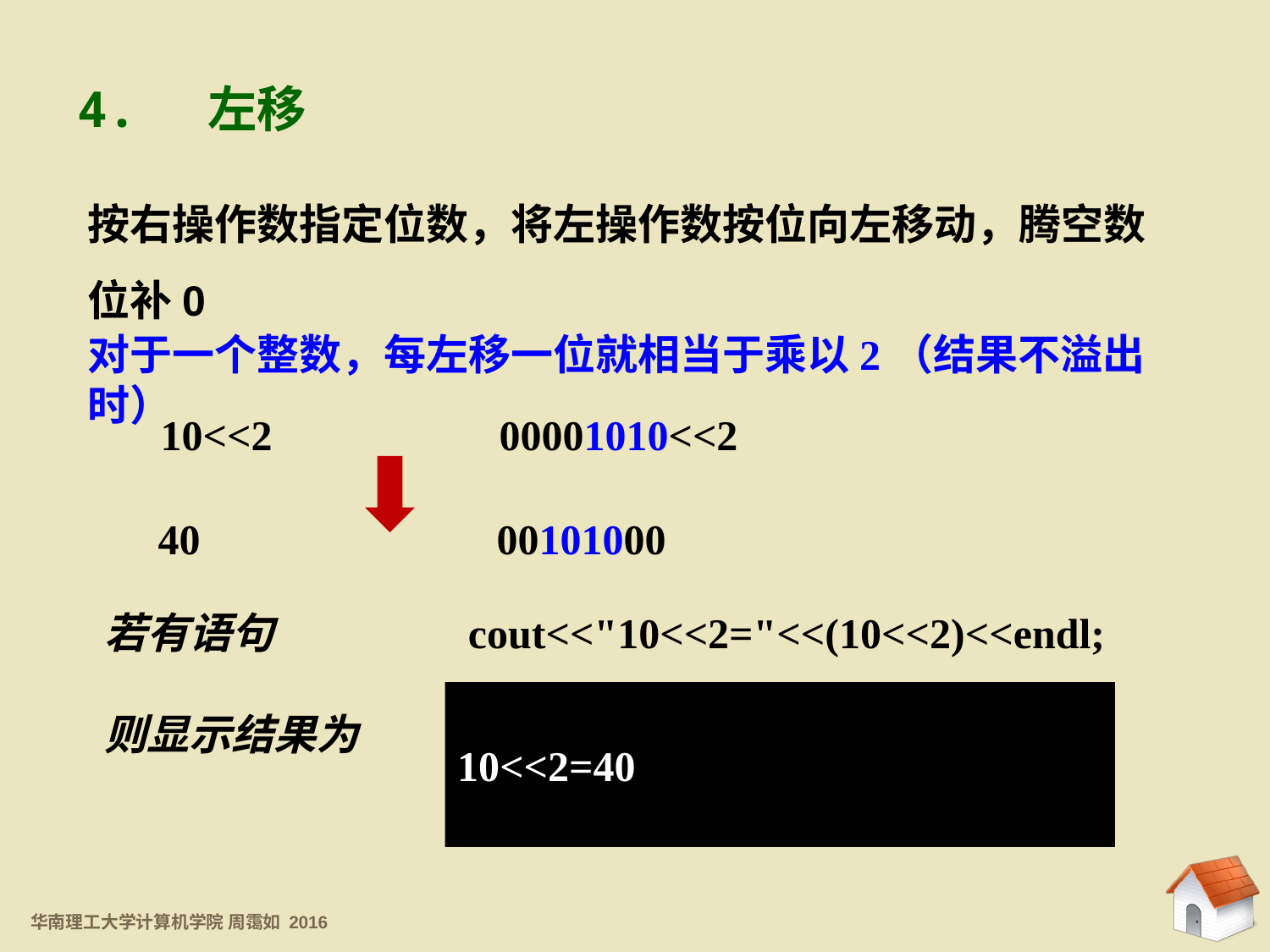

4.  左移
按右操作数指定位数，将左操作数按位向左移动，腾空数位补0
对于一个整数，每左移一位就相当于乘以2（结果不溢出时）
     10<<2		 00001010<<2

 40  		         00101000
若有语句		 cout<<"10<<2="<<(10<<2)<<endl;
则显示结果为

10<<2=40